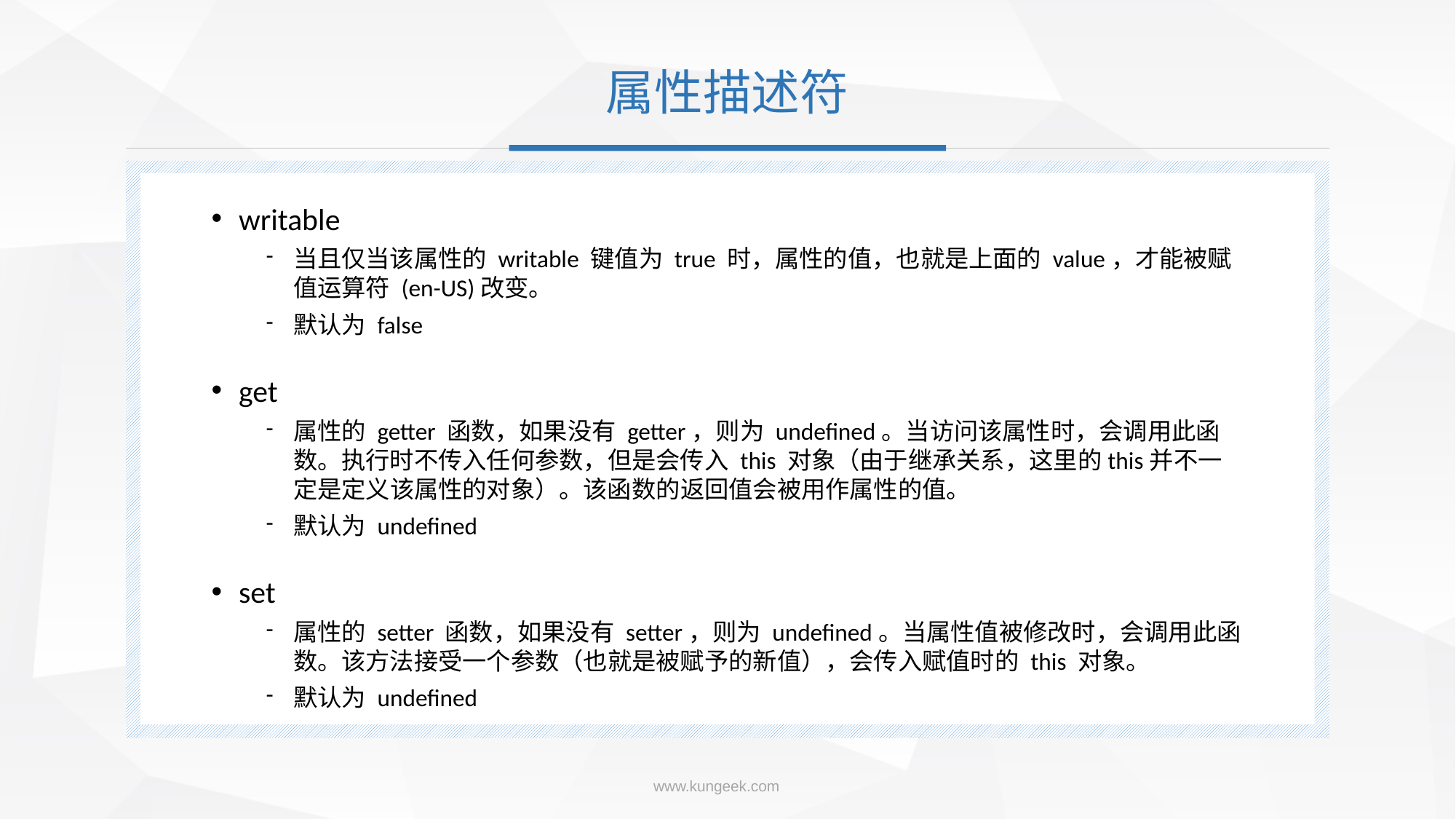

# 属性描述符
writable
当且仅当该属性的 writable 键值为 true 时，属性的值，也就是上面的 value，才能被赋值运算符 (en-US)改变。
默认为 false
get
属性的 getter 函数，如果没有 getter，则为 undefined。当访问该属性时，会调用此函数。执行时不传入任何参数，但是会传入 this 对象（由于继承关系，这里的this并不一定是定义该属性的对象）。该函数的返回值会被用作属性的值。
默认为 undefined
set
属性的 setter 函数，如果没有 setter，则为 undefined。当属性值被修改时，会调用此函数。该方法接受一个参数（也就是被赋予的新值），会传入赋值时的 this 对象。
默认为 undefined